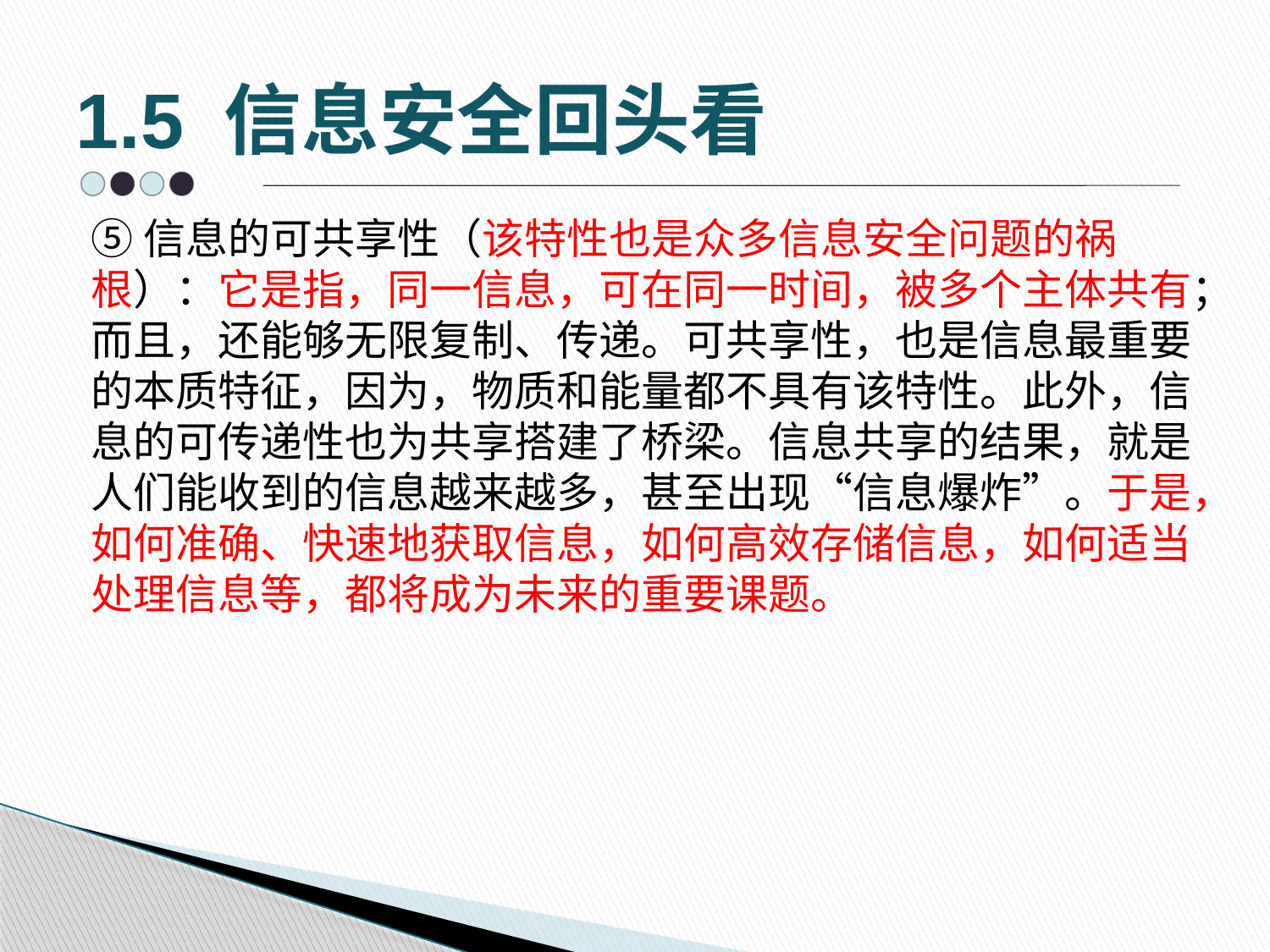

# 1.5 信息安全回头看

⑤信息的可共享性（该特性也是众多信息安全问题的祸根）：它是指，同一信息，可在同一时间，被多个主体共有；而且，还能够无限复制、传递。可共享性，也是信息最重要的本质特征，因为，物质和能量都不具有该特性。此外，信息的可传递性也为共享搭建了桥梁。信息共享的结果，就是人们能收到的信息越来越多，甚至出现“信息爆炸”。于是，如何准确、快速地获取信息，如何高效存储信息，如何适当处理信息等，都将成为未来的重要课题。